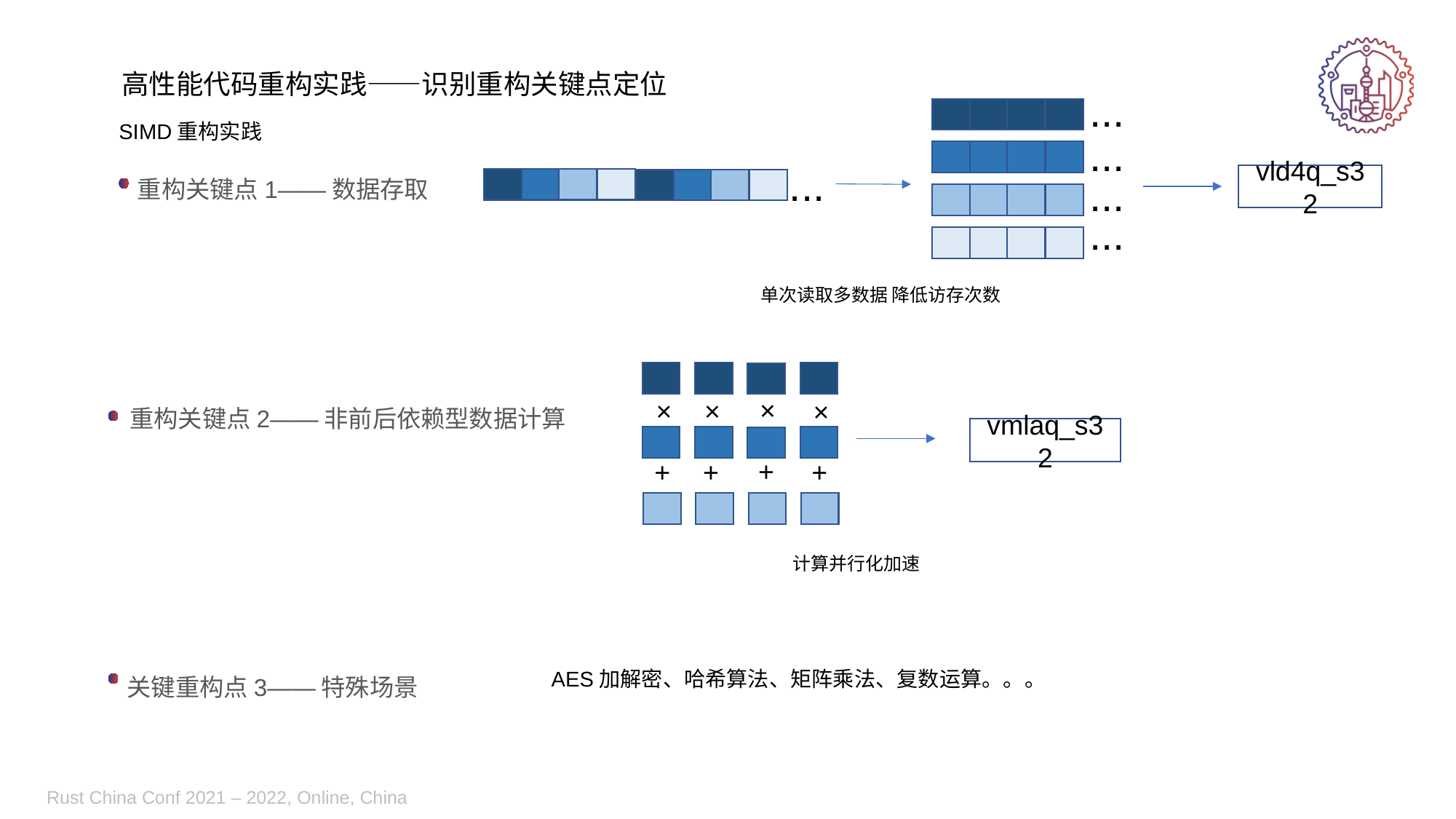

高性能代码重构实践——识别重构关键点定位
...

SIMD重构实践
...

...
重构关键点1——数据存取
...
vld4q_s32

...

单次读取多数据 降低访存次数

重构关键点2——非前后依赖型数据计算
×
×
×
×

vmlaq_s32

+
+
+
+

计算并行化加速
关键重构点3——特殊场景
AES加解密、哈希算法、矩阵乘法、复数运算。。。